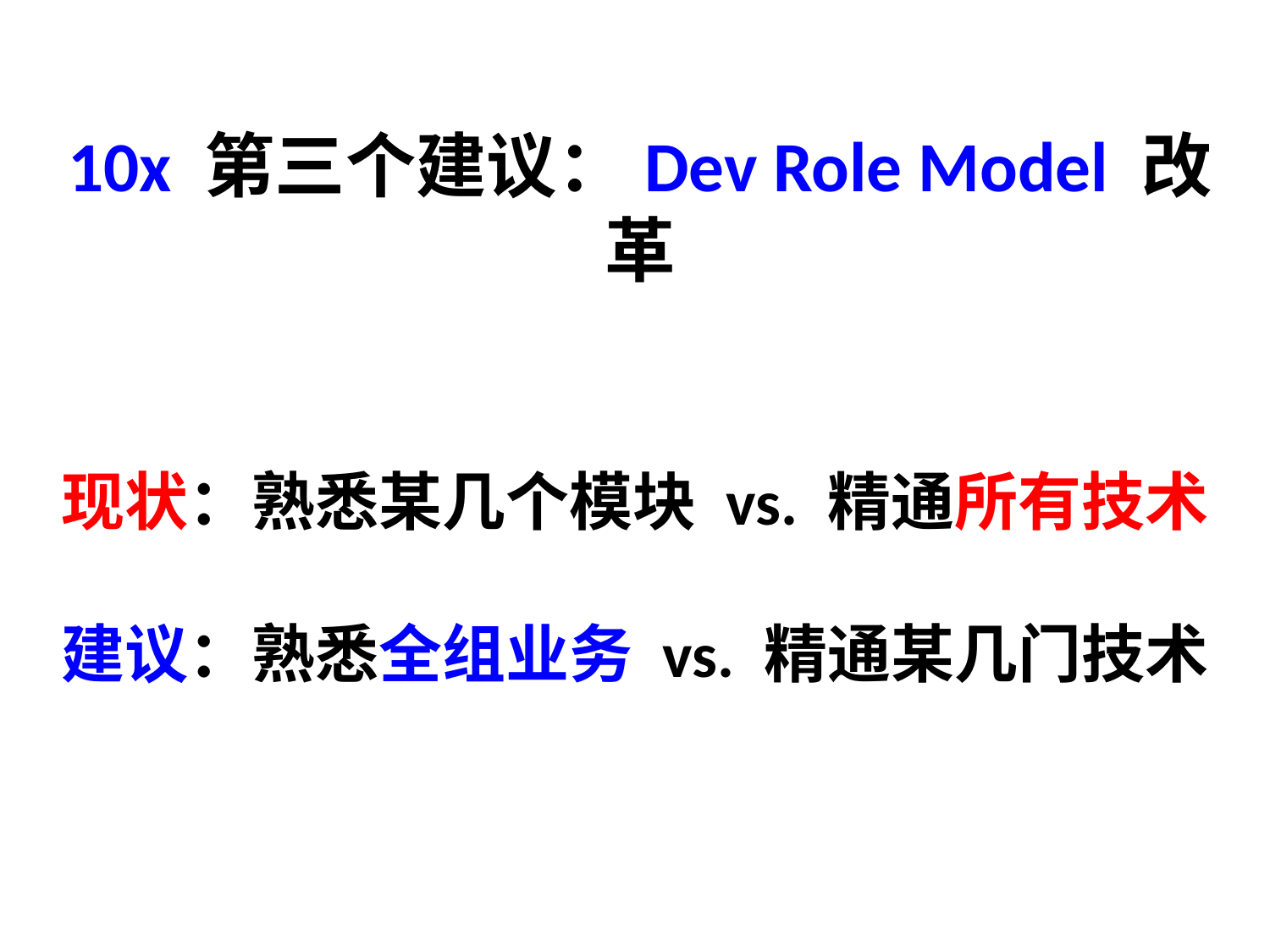

10x 第三个建议：Dev Role Model 改革
# 现状：熟悉某几个模块 vs. 精通所有技术 建议：熟悉全组业务 vs. 精通某几门技术